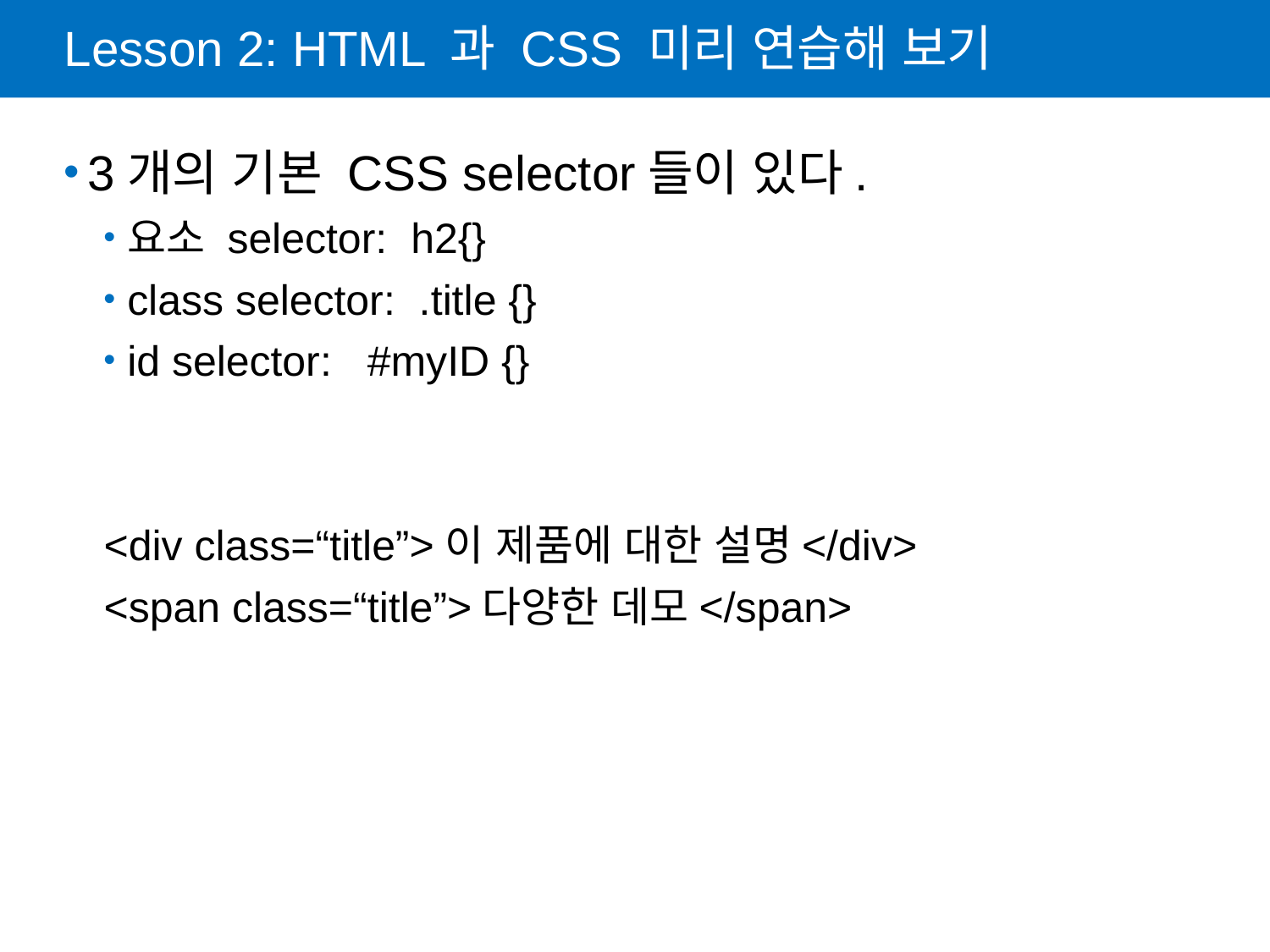

# Lesson 2: HTML 과 CSS 미리 연습해 보기
3개의 기본 CSS selector들이 있다.
요소 selector:  h2{}
class selector:  .title {}
id selector:   #myID {}

<div class=“title”>이 제품에 대한 설명</div>
<span class=“title”>다양한 데모</span>